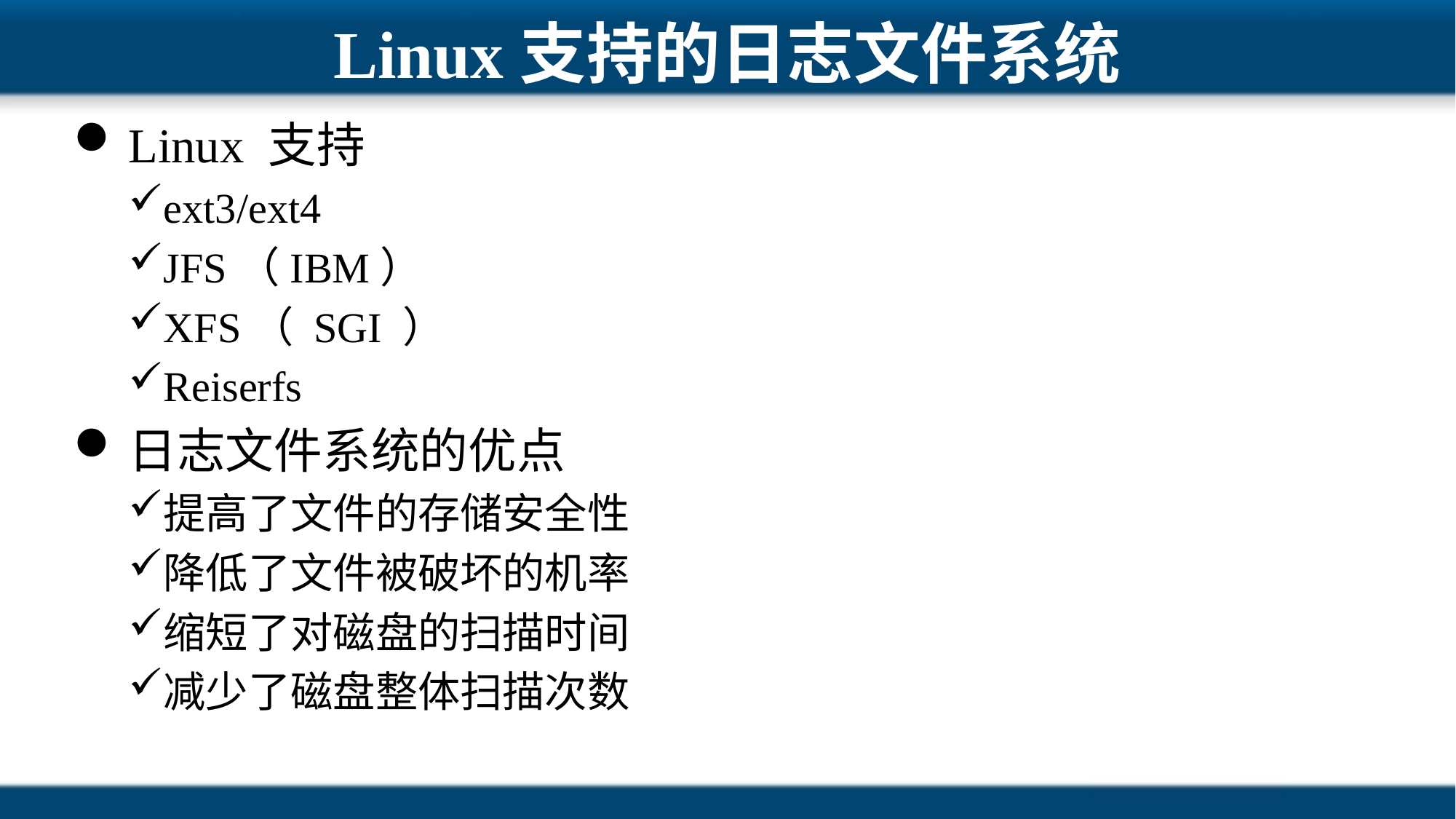

# Linux支持的日志文件系统
Linux 支持
ext3/ext4
JFS（IBM）
XFS（ SGI ）
Reiserfs
日志文件系统的优点
提高了文件的存储安全性
降低了文件被破坏的机率
缩短了对磁盘的扫描时间
减少了磁盘整体扫描次数